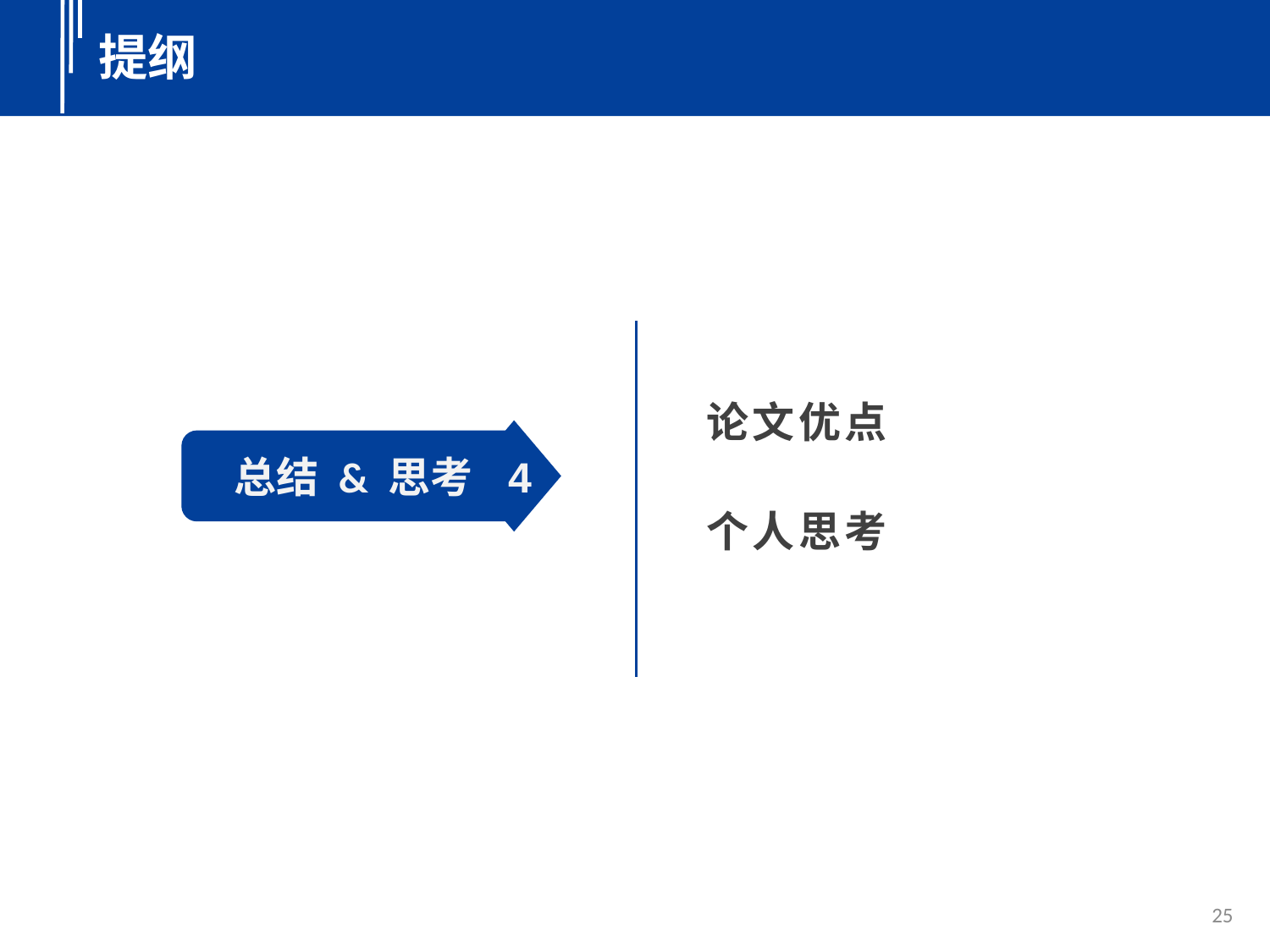

提纲
提纲
论文优点
 4
总结 & 思考
个人思考
25